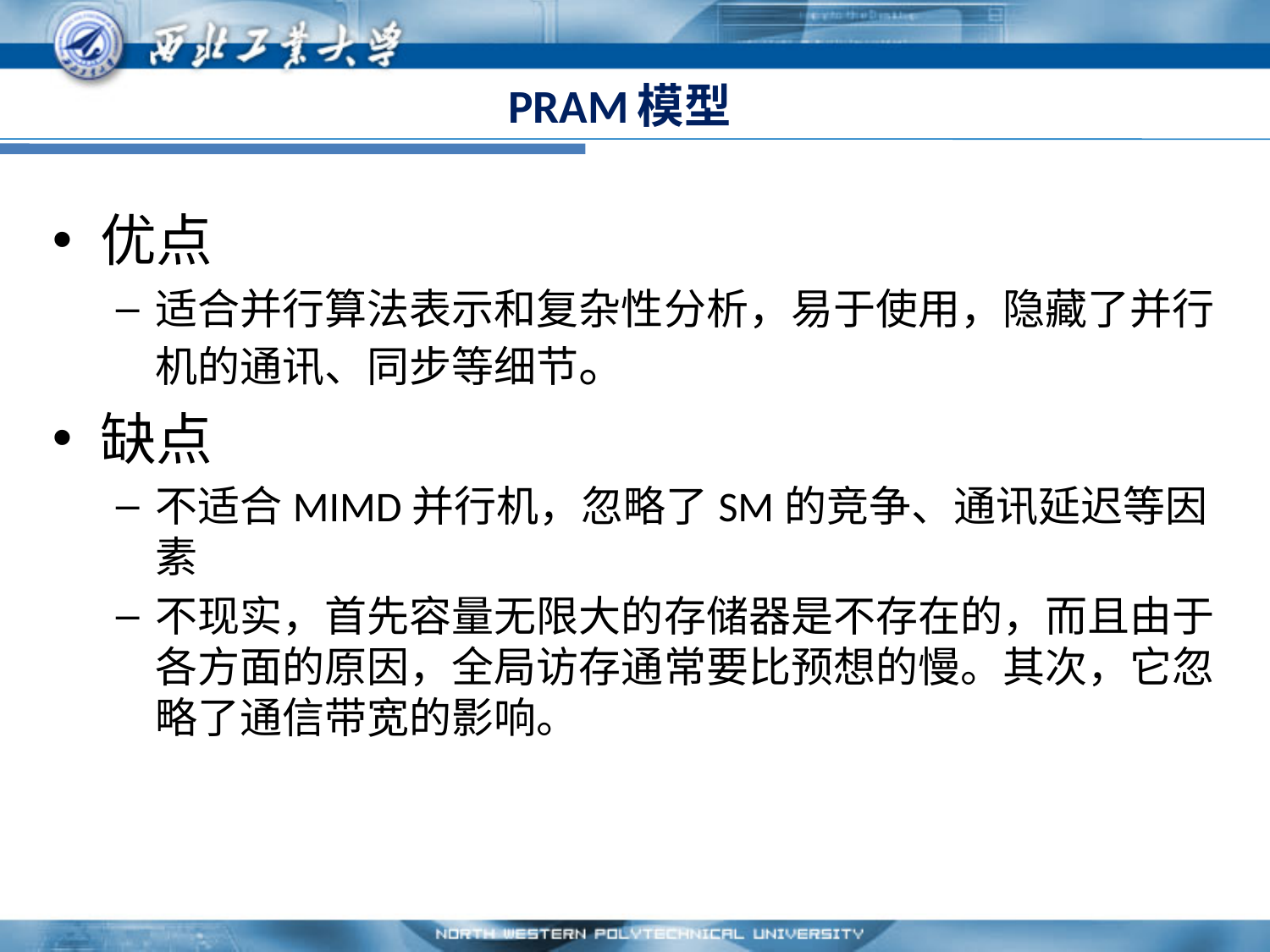

# PRAM模型
优点
适合并行算法表示和复杂性分析，易于使用，隐藏了并行机的通讯、同步等细节。
缺点
不适合MIMD并行机，忽略了SM的竞争、通讯延迟等因素
不现实，首先容量无限大的存储器是不存在的，而且由于各方面的原因，全局访存通常要比预想的慢。其次，它忽略了通信带宽的影响。